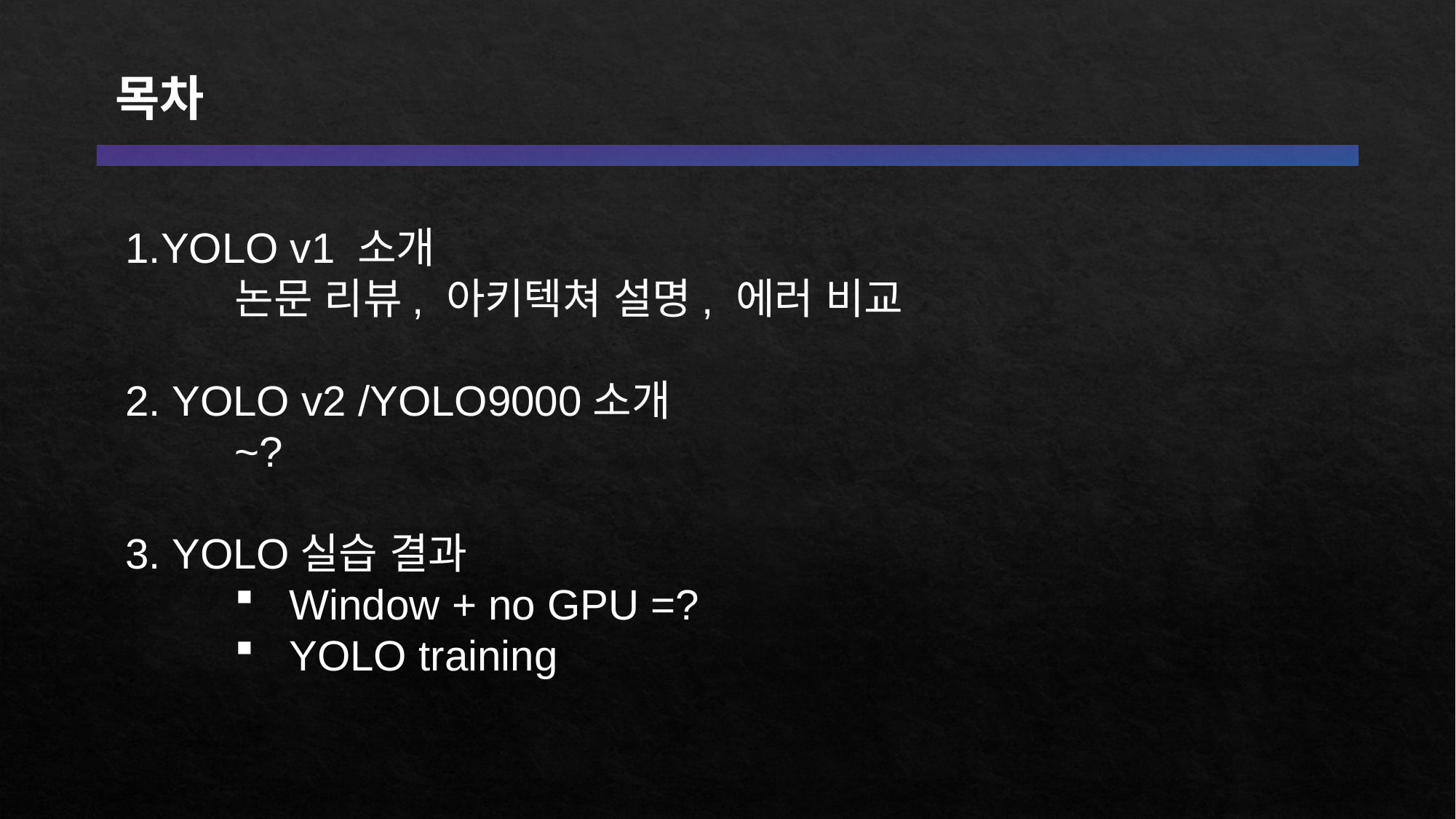

목차

1.YOLO v1 소개
	논문 리뷰, 아키텍쳐 설명, 에러 비교

2. YOLO v2 /YOLO9000소개
	~?

3. YOLO실습 결과
Window + no GPU =?
YOLO training